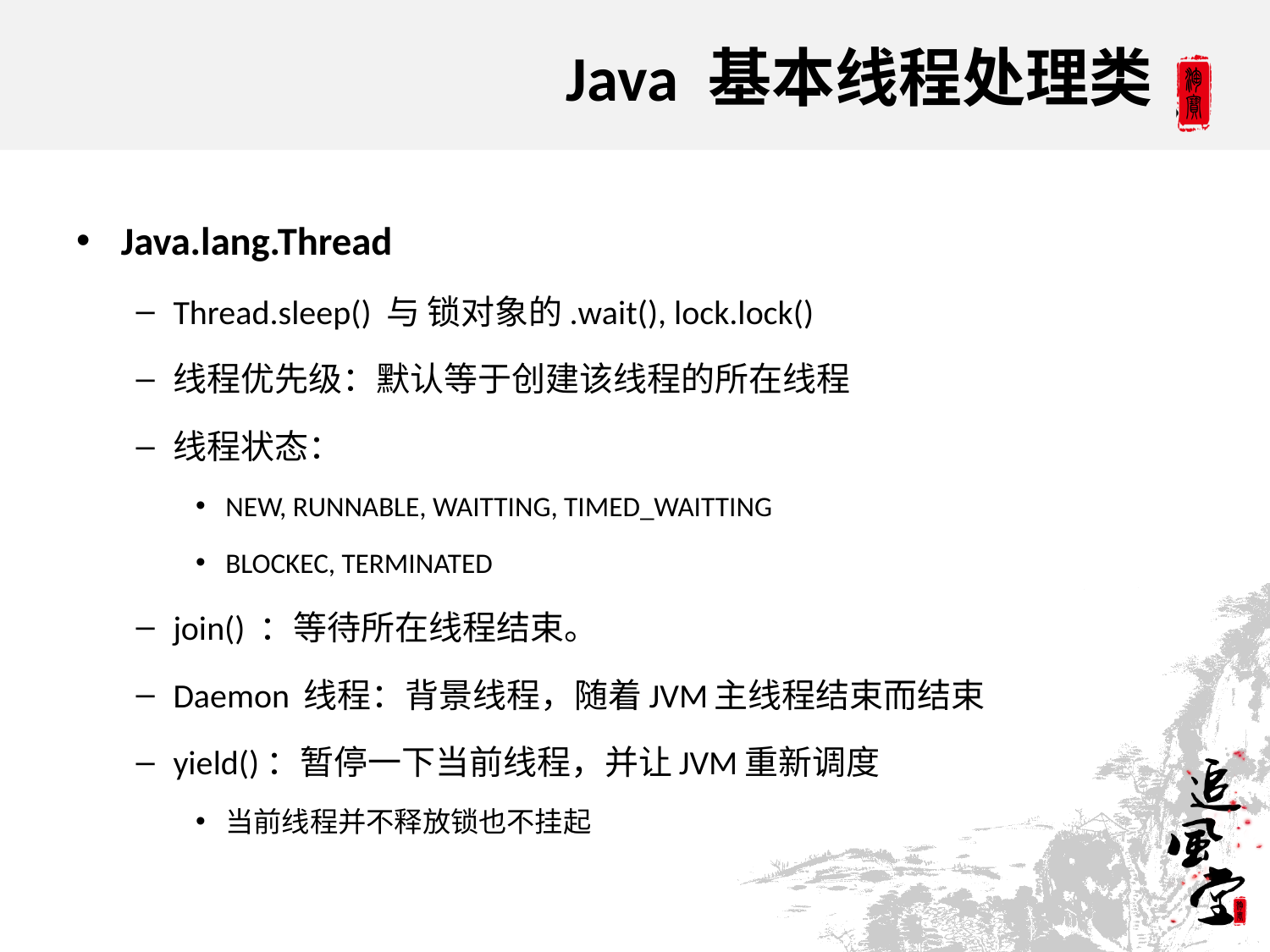

# Java 基本线程处理类
Java.lang.Thread
Thread.sleep() 与 锁对象的.wait(), lock.lock()
线程优先级：默认等于创建该线程的所在线程
线程状态：
NEW, RUNNABLE, WAITTING, TIMED_WAITTING
BLOCKEC, TERMINATED
join() ：等待所在线程结束。
Daemon 线程：背景线程，随着JVM主线程结束而结束
yield()：暂停一下当前线程，并让JVM重新调度
当前线程并不释放锁也不挂起